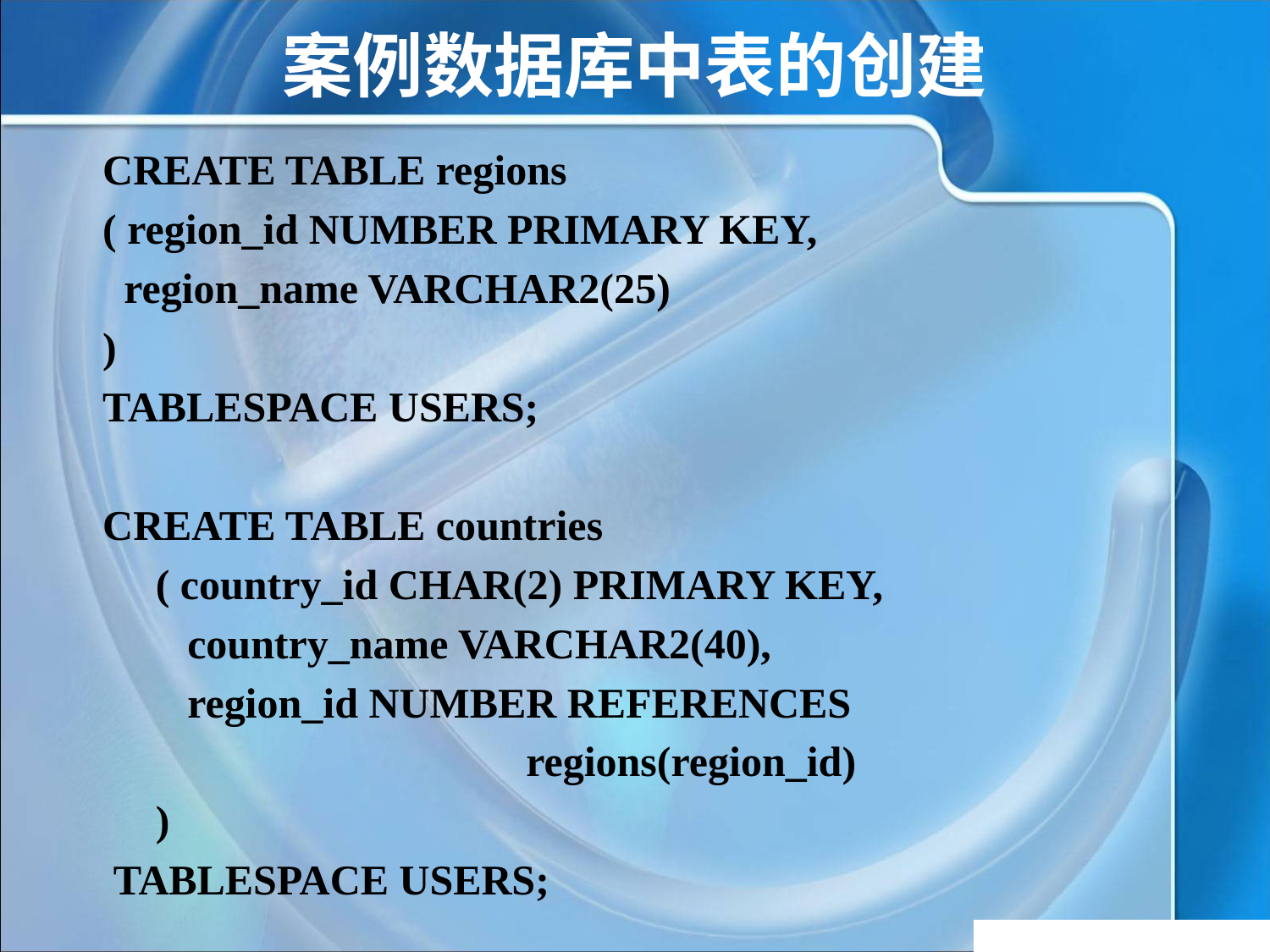

# 案例数据库中表的创建
CREATE TABLE regions
( region_id NUMBER PRIMARY KEY,
  region_name VARCHAR2(25)
)
TABLESPACE USERS;

CREATE TABLE countries
     ( country_id CHAR(2) PRIMARY KEY,
        country_name VARCHAR2(40),
        region_id NUMBER REFERENCES
                                        regions(region_id)
     )
 TABLESPACE USERS;
37